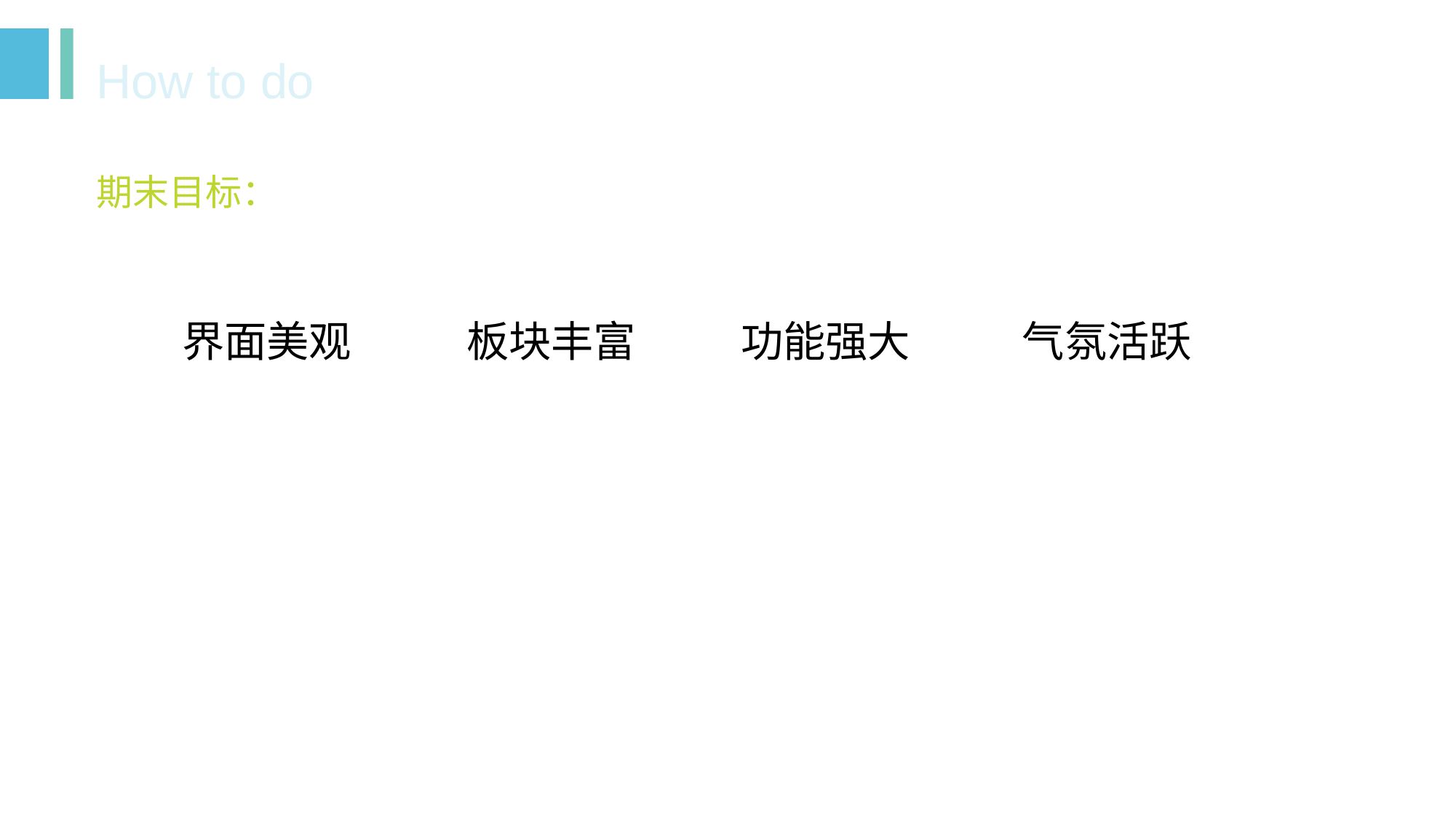

# How to do
期末目标：
界面美观
板块丰富
功能强大
气氛活跃